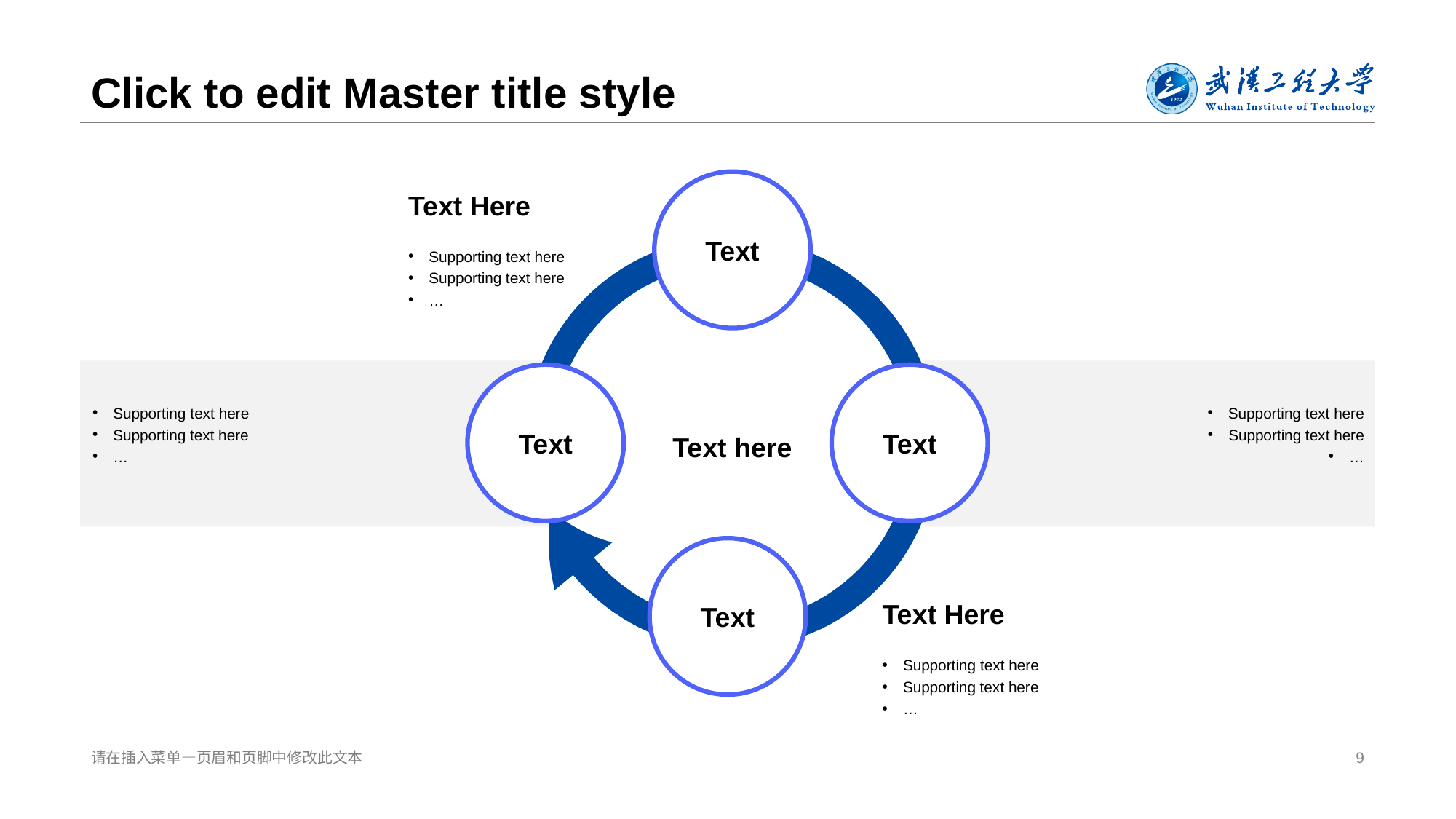

# Click to edit Master title style
Te xt
Te xt Here

Supporting  text here
Supporting text here
…

Te xt
Te xt
Supporting  text here
Supporting text here
…
Supporting  text here
Supporting text here
…
Te xt here
Te xt
Te xt Here
Supporting  text here
Supporting text here
…
请在插入菜单—页眉和页脚中修改此文本
9